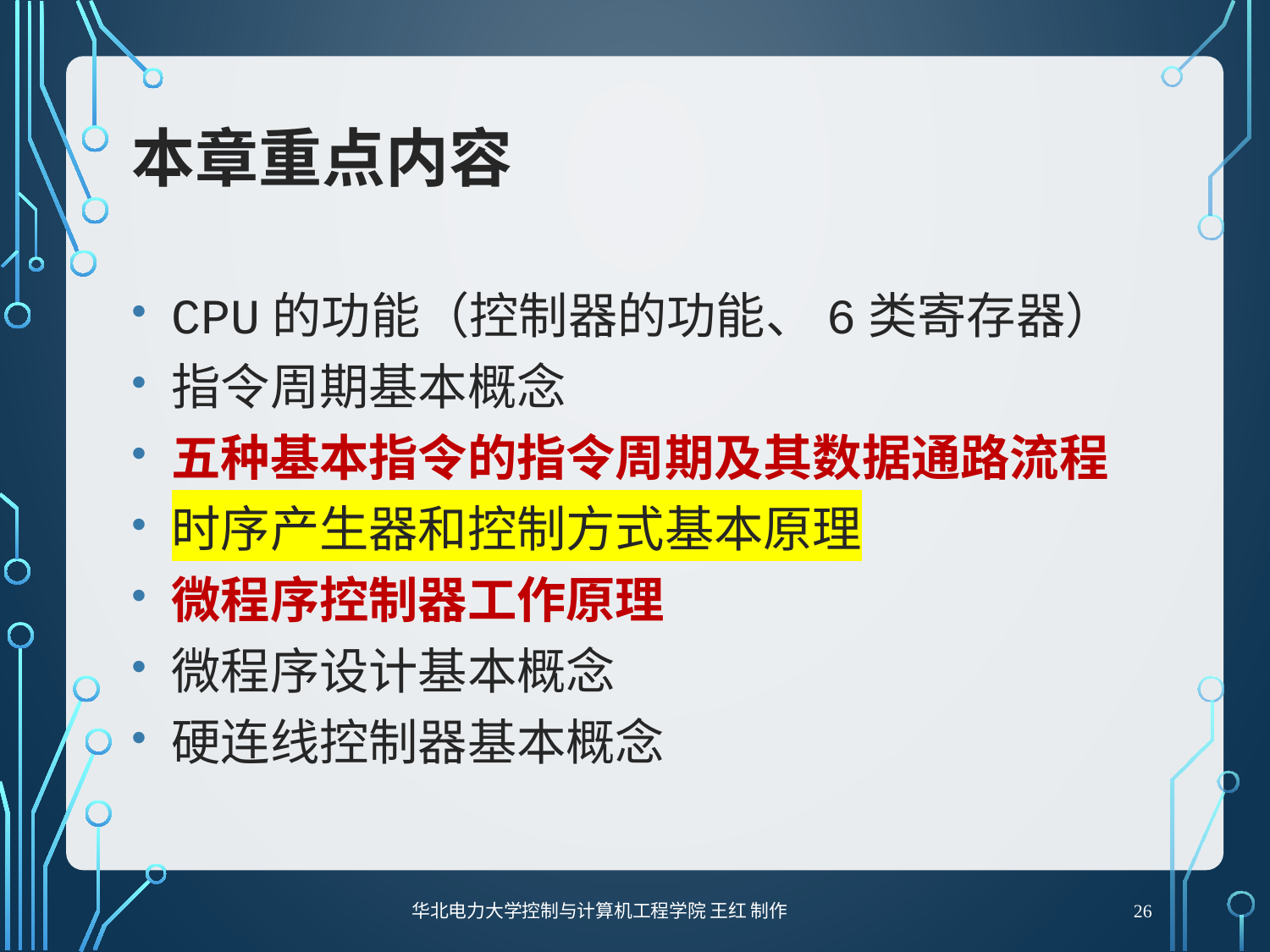

# 本章重点内容
CPU的功能（控制器的功能、6类寄存器）
指令周期基本概念
五种基本指令的指令周期及其数据通路流程
时序产生器和控制方式基本原理
微程序控制器工作原理
微程序设计基本概念
硬连线控制器基本概念
26
华北电力大学控制与计算机工程学院 王红 制作